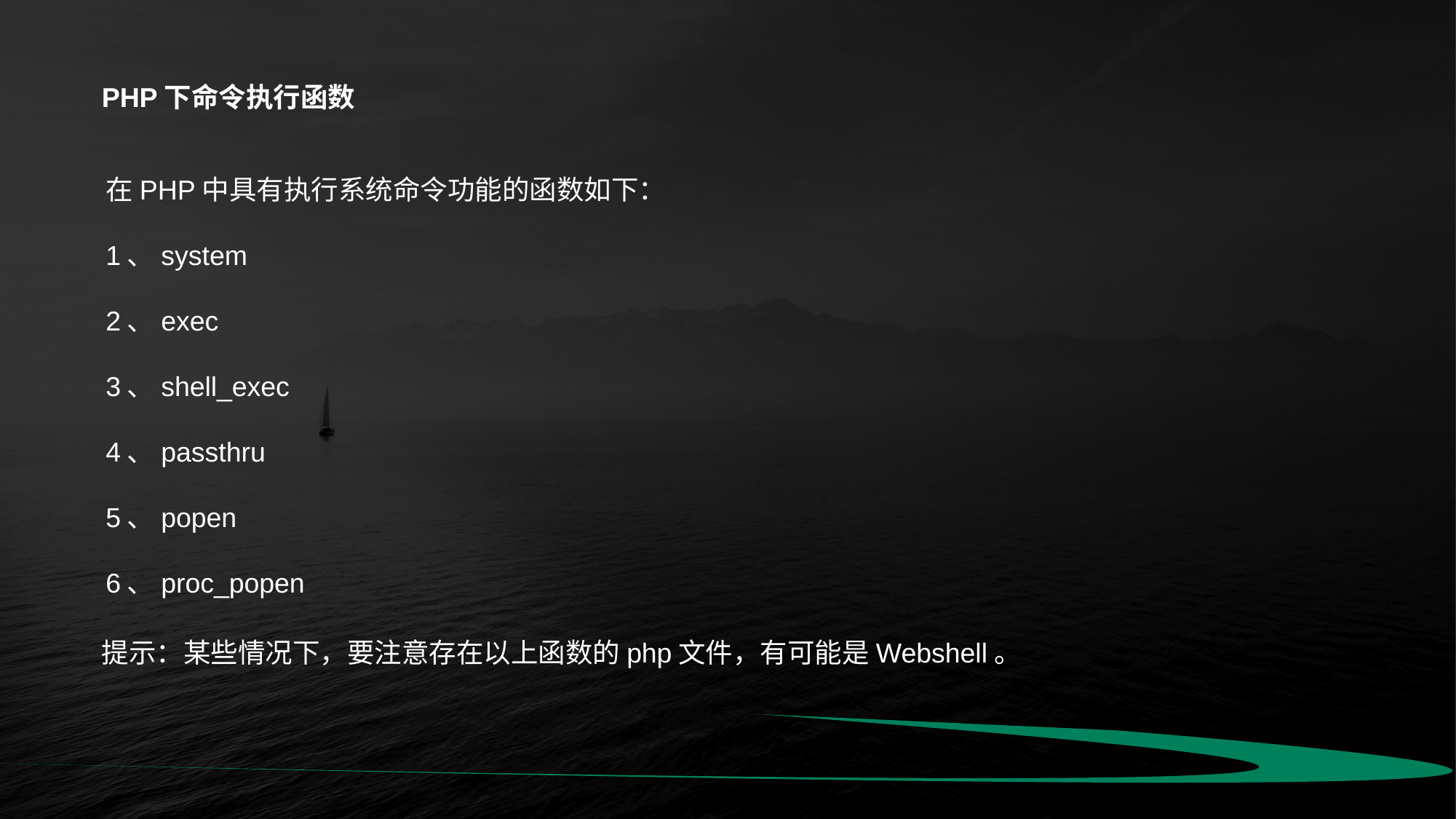

PHP下命令执行函数
在PHP中具有执行系统命令功能的函数如下：

1、system

2、exec

3、shell_exec

4、passthru

5、popen

6、proc_popen
提示：某些情况下，要注意存在以上函数的php文件，有可能是Webshell。